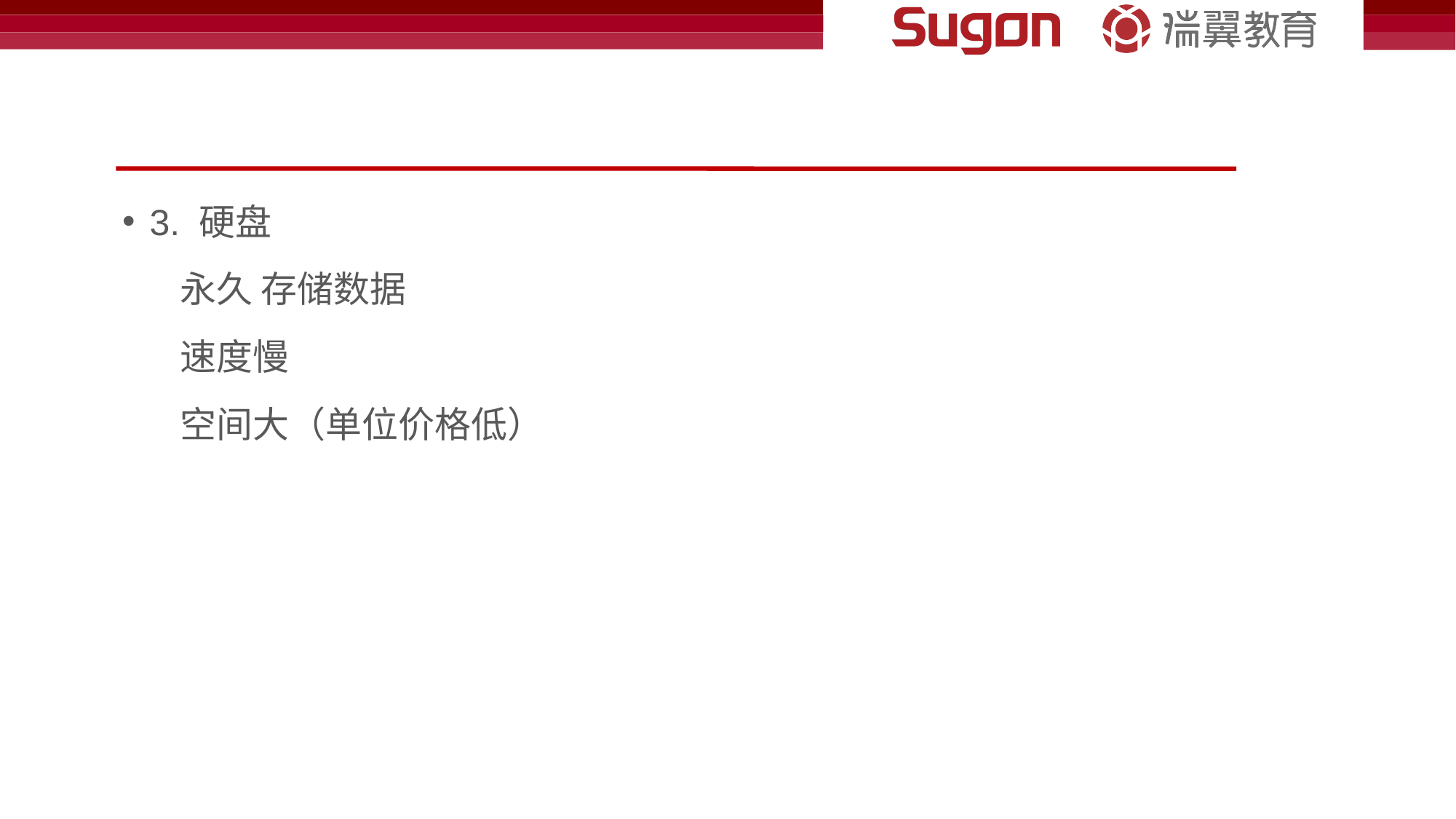

#
3. 硬盘
      永久 存储数据
      速度慢
      空间大（单位价格低）